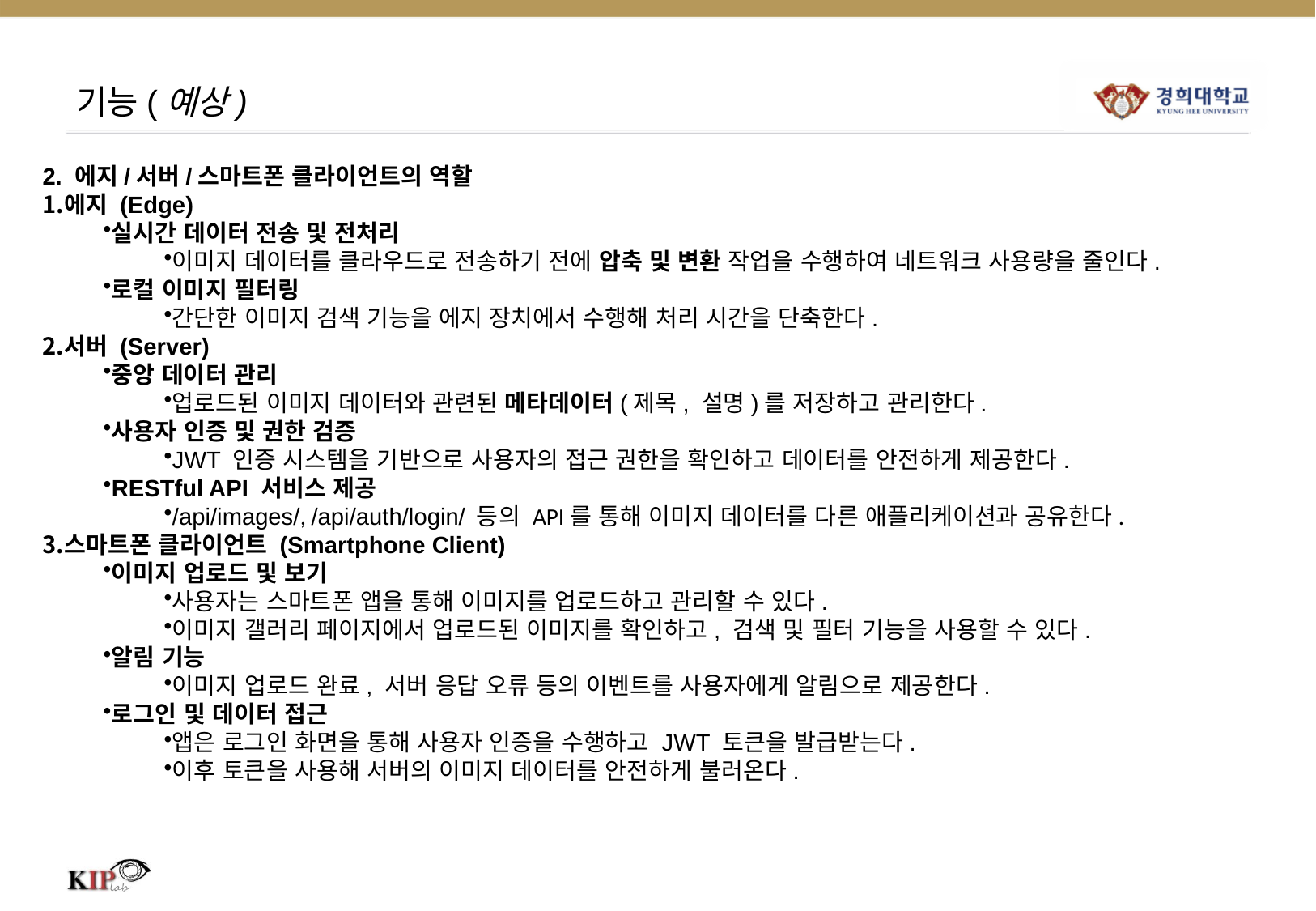

# 기능(예상)
2. 에지/서버/스마트폰 클라이언트의 역할
에지 (Edge)
실시간 데이터 전송 및 전처리
이미지 데이터를 클라우드로 전송하기 전에 압축 및 변환 작업을 수행하여 네트워크 사용량을 줄인다.
로컬 이미지 필터링
간단한 이미지 검색 기능을 에지 장치에서 수행해 처리 시간을 단축한다.
서버 (Server)
중앙 데이터 관리
업로드된 이미지 데이터와 관련된 메타데이터(제목, 설명)를 저장하고 관리한다.
사용자 인증 및 권한 검증
JWT 인증 시스템을 기반으로 사용자의 접근 권한을 확인하고 데이터를 안전하게 제공한다.
RESTful API 서비스 제공
/api/images/, /api/auth/login/ 등의 API를 통해 이미지 데이터를 다른 애플리케이션과 공유한다.
스마트폰 클라이언트 (Smartphone Client)
이미지 업로드 및 보기
사용자는 스마트폰 앱을 통해 이미지를 업로드하고 관리할 수 있다.
이미지 갤러리 페이지에서 업로드된 이미지를 확인하고, 검색 및 필터 기능을 사용할 수 있다.
알림 기능
이미지 업로드 완료, 서버 응답 오류 등의 이벤트를 사용자에게 알림으로 제공한다.
로그인 및 데이터 접근
앱은 로그인 화면을 통해 사용자 인증을 수행하고 JWT 토큰을 발급받는다.
이후 토큰을 사용해 서버의 이미지 데이터를 안전하게 불러온다.